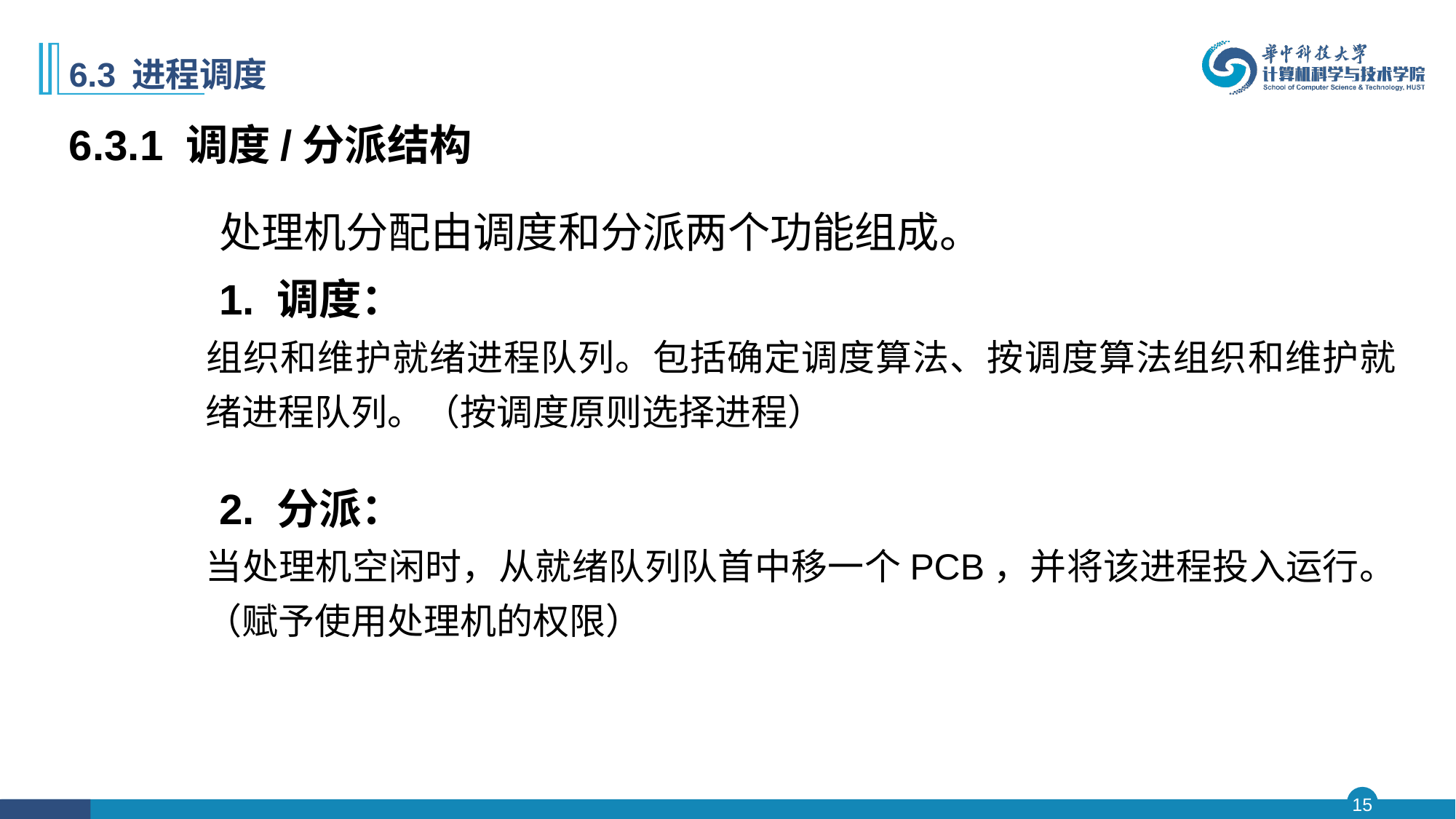

# 6.3 进程调度
6.3.1 调度/分派结构
		处理机分配由调度和分派两个功能组成。
		1. 调度：
	组织和维护就绪进程队列。包括确定调度算法、按调度算法组织和维护就绪进程队列。（按调度原则选择进程）

		2. 分派：
	当处理机空闲时，从就绪队列队首中移一个PCB，并将该进程投入运行。 （赋予使用处理机的权限）